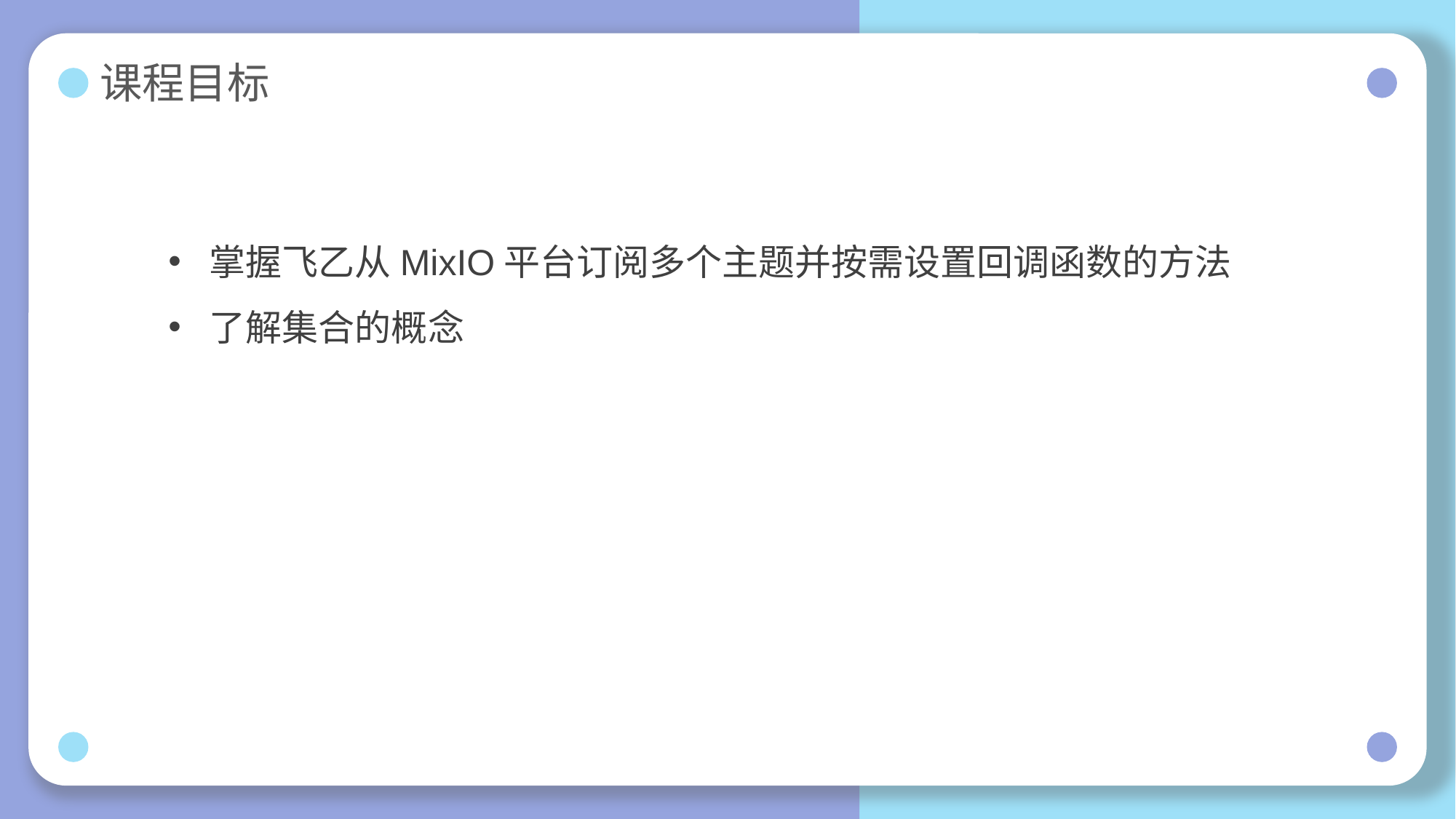

# 课程目标
掌握飞乙从MixIO平台订阅多个主题并按需设置回调函数的方法
了解集合的概念